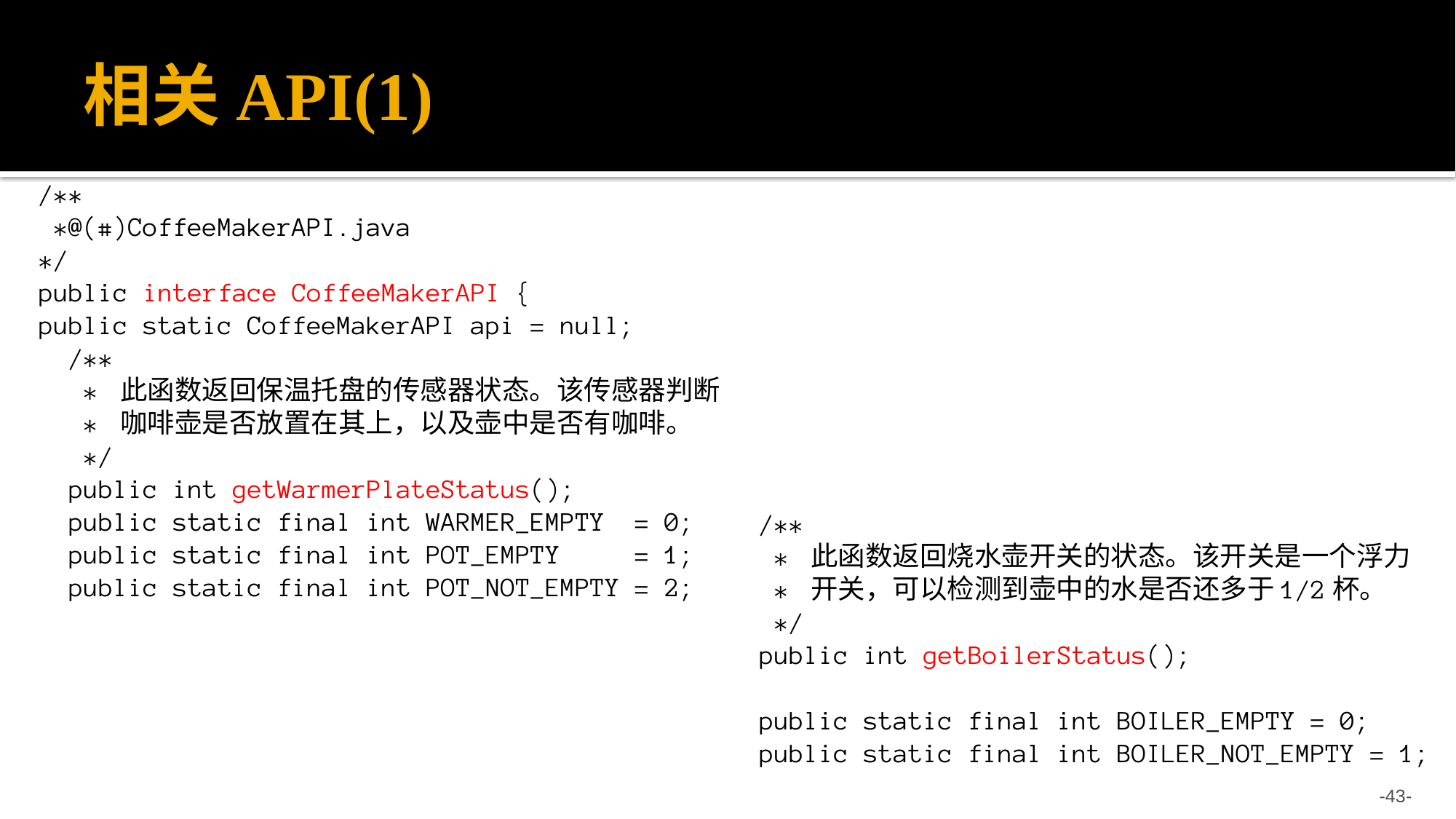

# 相关API(1)
/**
 *@(#)CoffeeMakerAPI.java
*/
public interface CoffeeMakerAPI {
public static CoffeeMakerAPI api = null;
  /**
   * 此函数返回保温托盘的传感器状态。该传感器判断
   * 咖啡壶是否放置在其上，以及壶中是否有咖啡。
   */
  public int getWarmerPlateStatus();
  public static final int WARMER_EMPTY  = 0;
  public static final int POT_EMPTY     = 1;
  public static final int POT_NOT_EMPTY = 2;
  /**
   * 此函数返回烧水壶开关的状态。该开关是一个浮力
   * 开关，可以检测到壶中的水是否还多于1/2杯。
   */
  public int getBoilerStatus();

  public static final int BOILER_EMPTY = 0;
  public static final int BOILER_NOT_EMPTY = 1;
-43-